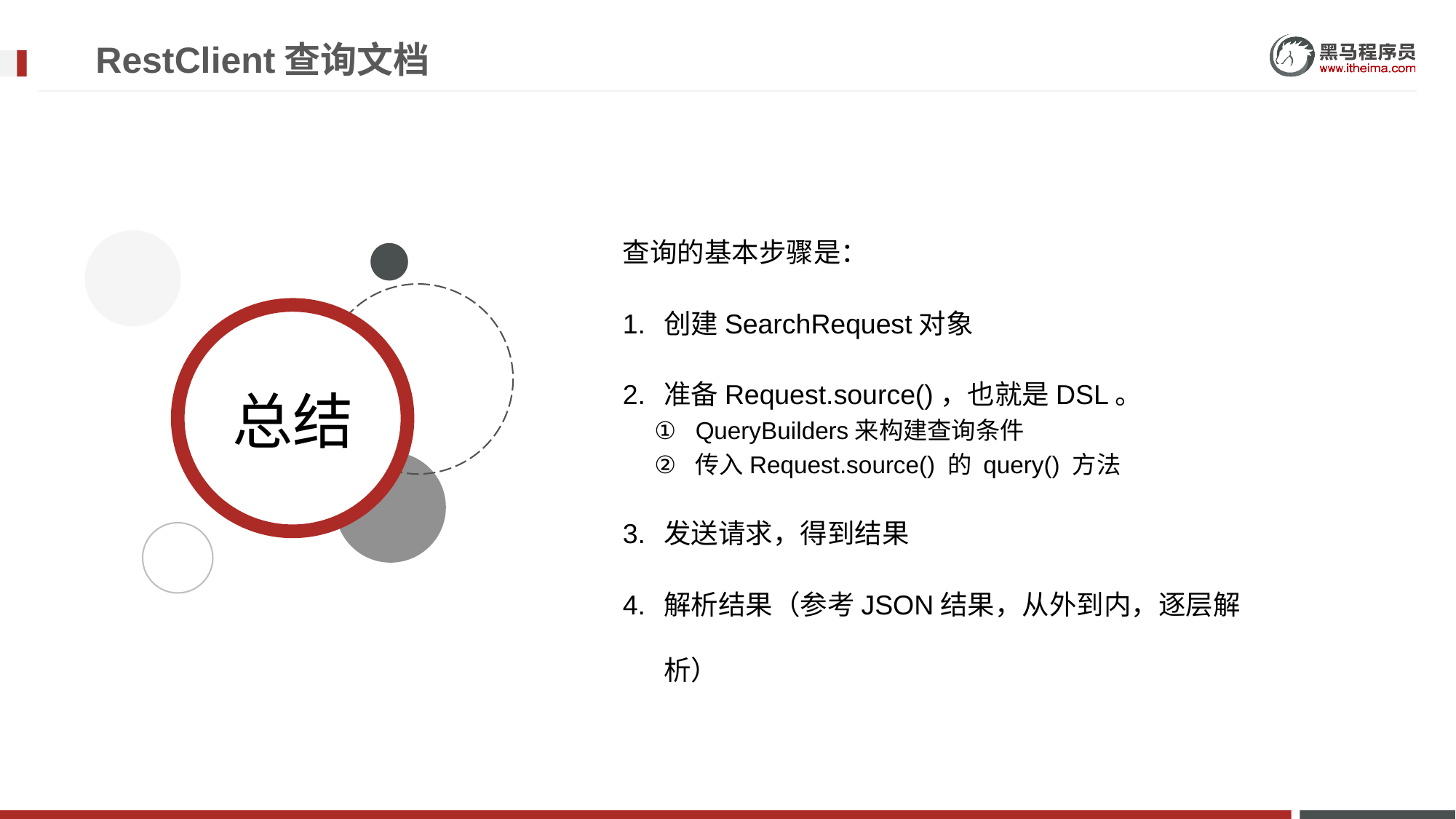

# RestClient查询文档
查询的基本步骤是：
创建SearchRequest对象
准备Request.source()，也就是DSL。
QueryBuilders来构建查询条件
传入Request.source() 的 query() 方法
发送请求，得到结果
解析结果（参考JSON结果，从外到内，逐层解析）